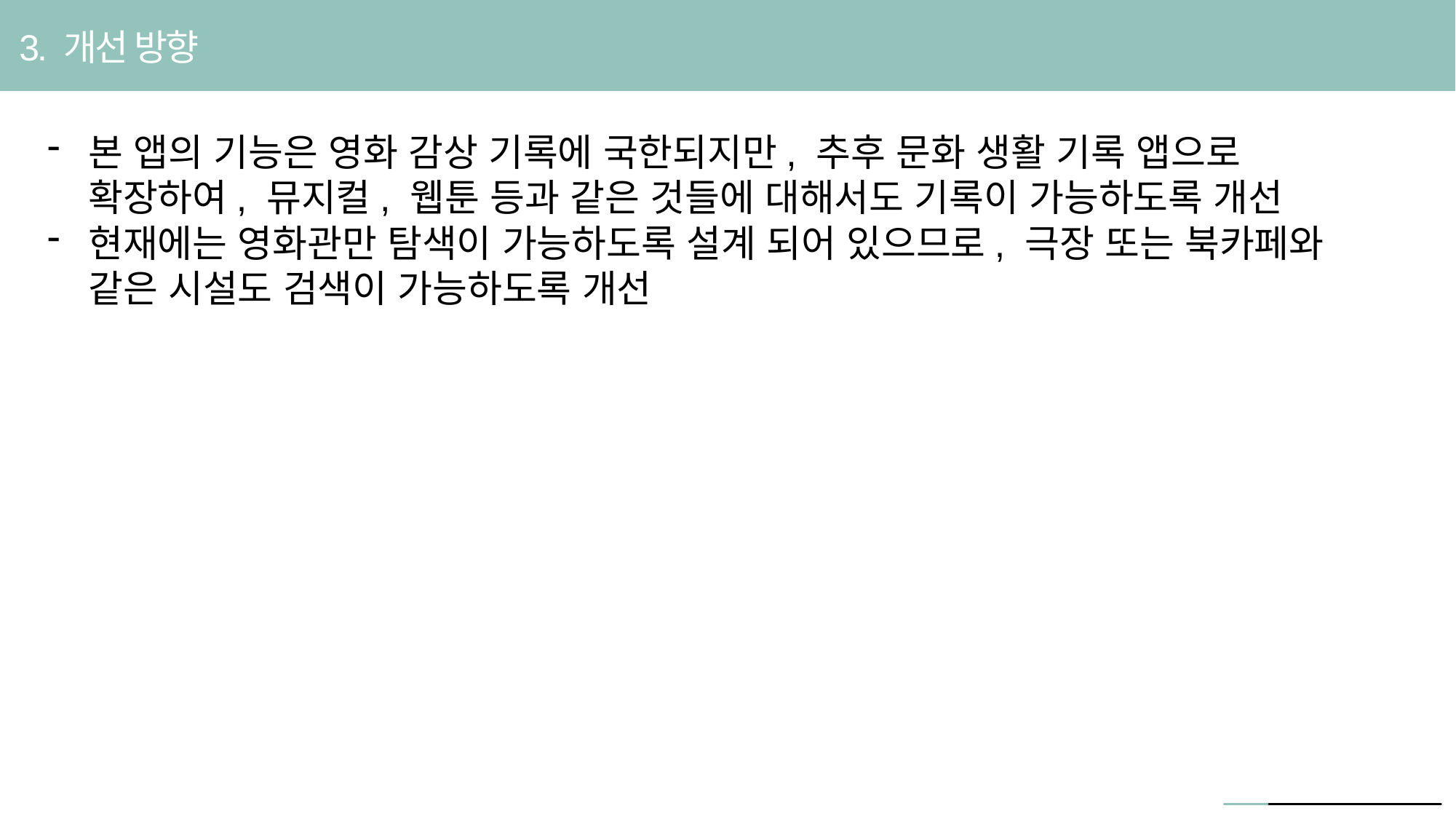

3. 개선 방향
본 앱의 기능은 영화 감상 기록에 국한되지만, 추후 문화 생활 기록 앱으로 확장하여, 뮤지컬, 웹툰 등과 같은 것들에 대해서도 기록이 가능하도록 개선
현재에는 영화관만 탐색이 가능하도록 설계 되어 있으므로, 극장 또는 북카페와 같은 시설도 검색이 가능하도록 개선